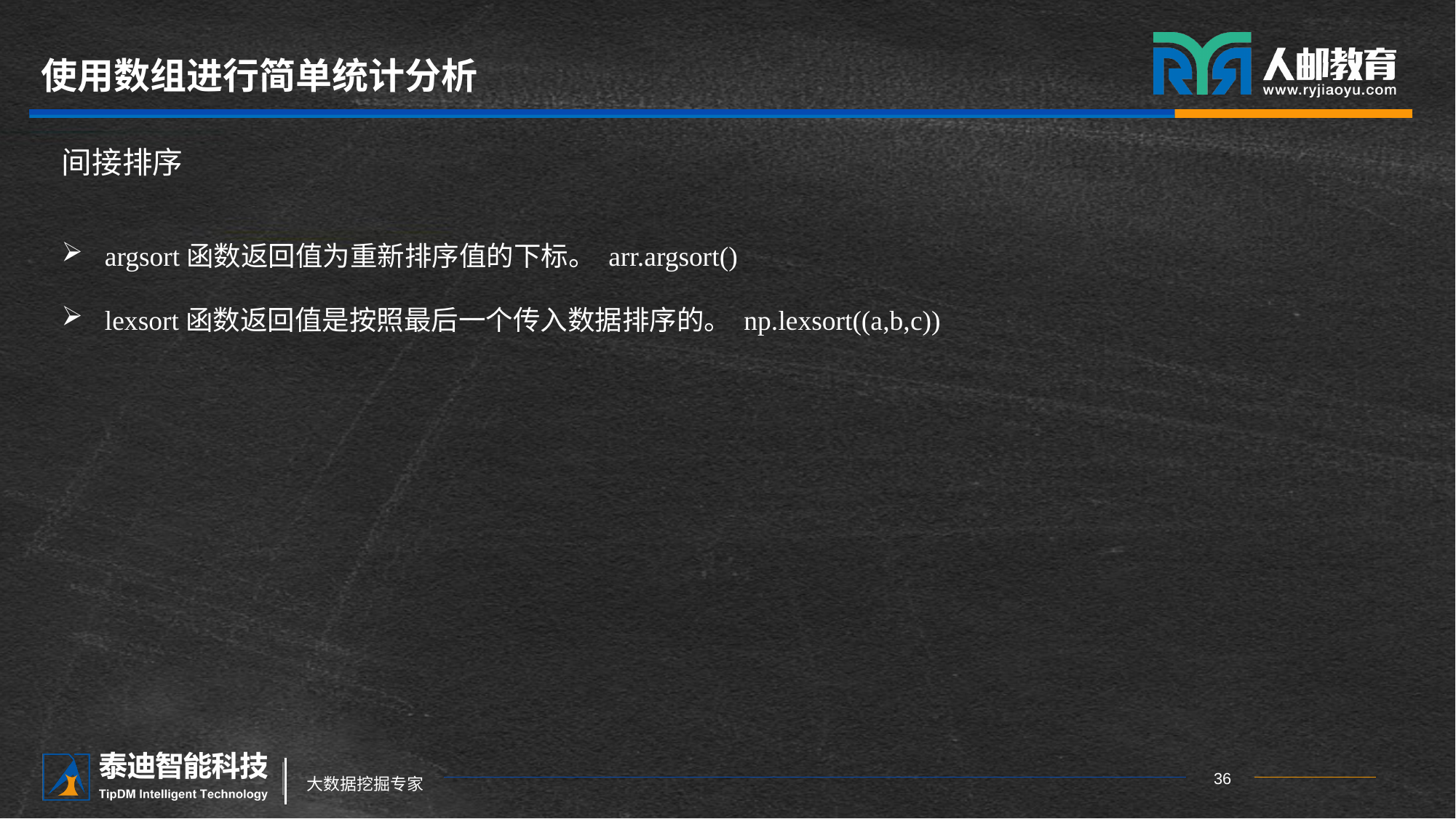

# 使用数组进行简单统计分析
间接排序
argsort函数返回值为重新排序值的下标。 arr.argsort()
lexsort函数返回值是按照最后一个传入数据排序的。 np.lexsort((a,b,c))